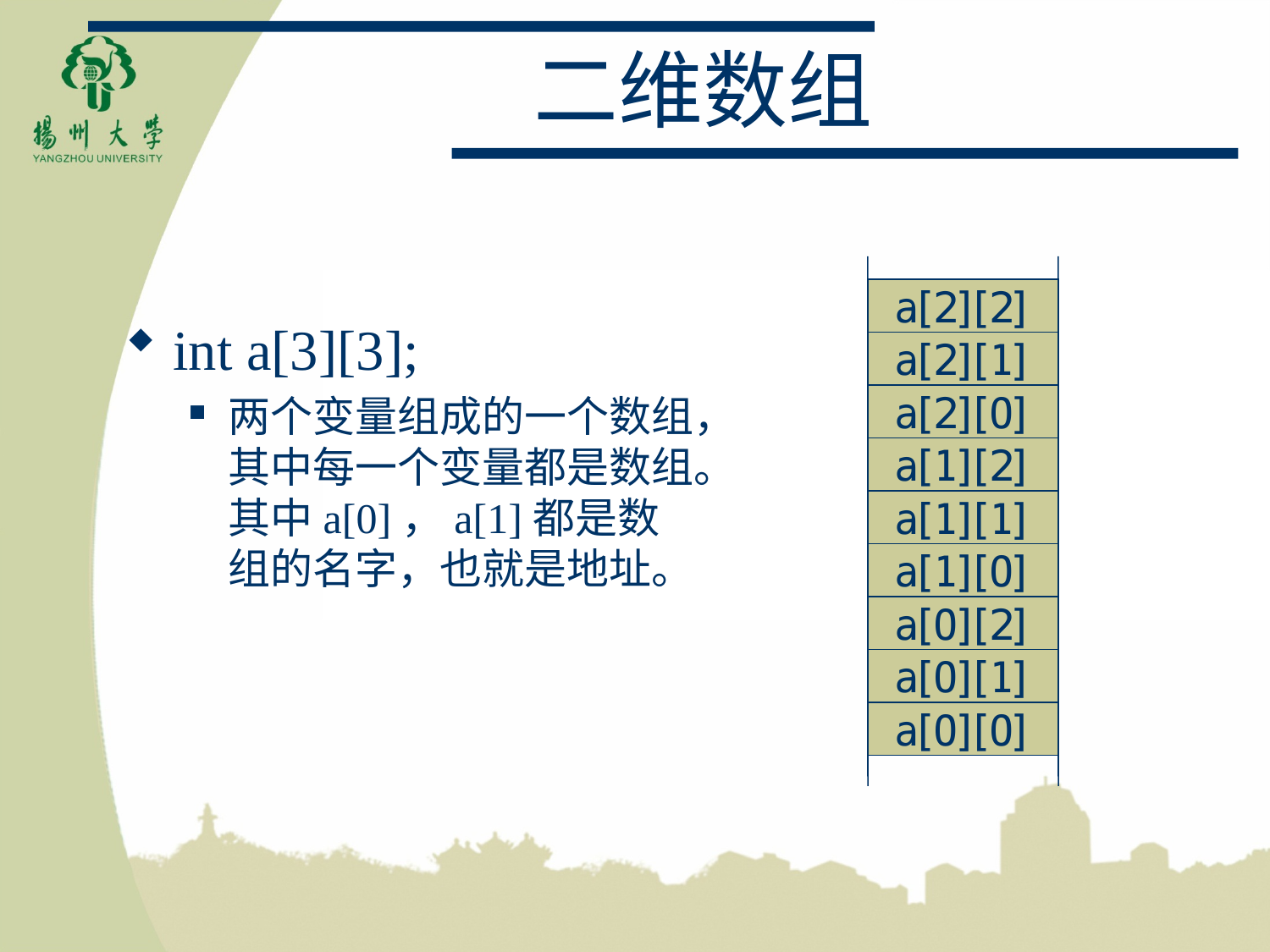

# 二维数组

a[2][2]
int a[3][3];
两个变量组成的一个数组，其中每一个变量都是数组。其中a[0]，a[1]都是数组的名字，也就是地址。

a[2][1]
a[2][0]
a[1][2]
a[1][1]
a[1][0]
a[0][2]
a[0][1]
a[0][0]